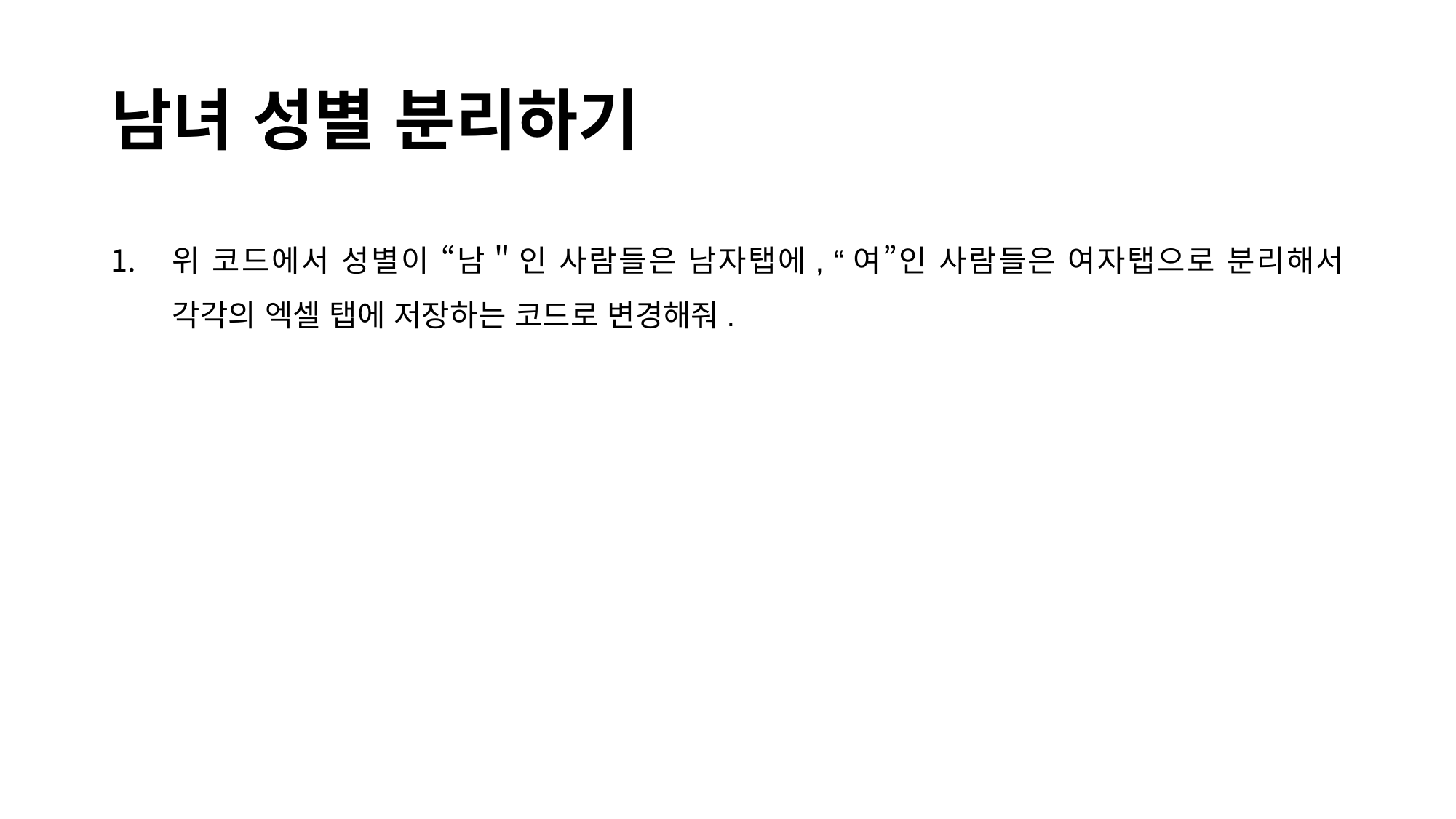

# 남녀 성별 분리하기
위 코드에서 성별이 “남＂인 사람들은 남자탭에, “여”인 사람들은 여자탭으로 분리해서 각각의 엑셀 탭에 저장하는 코드로 변경해줘.